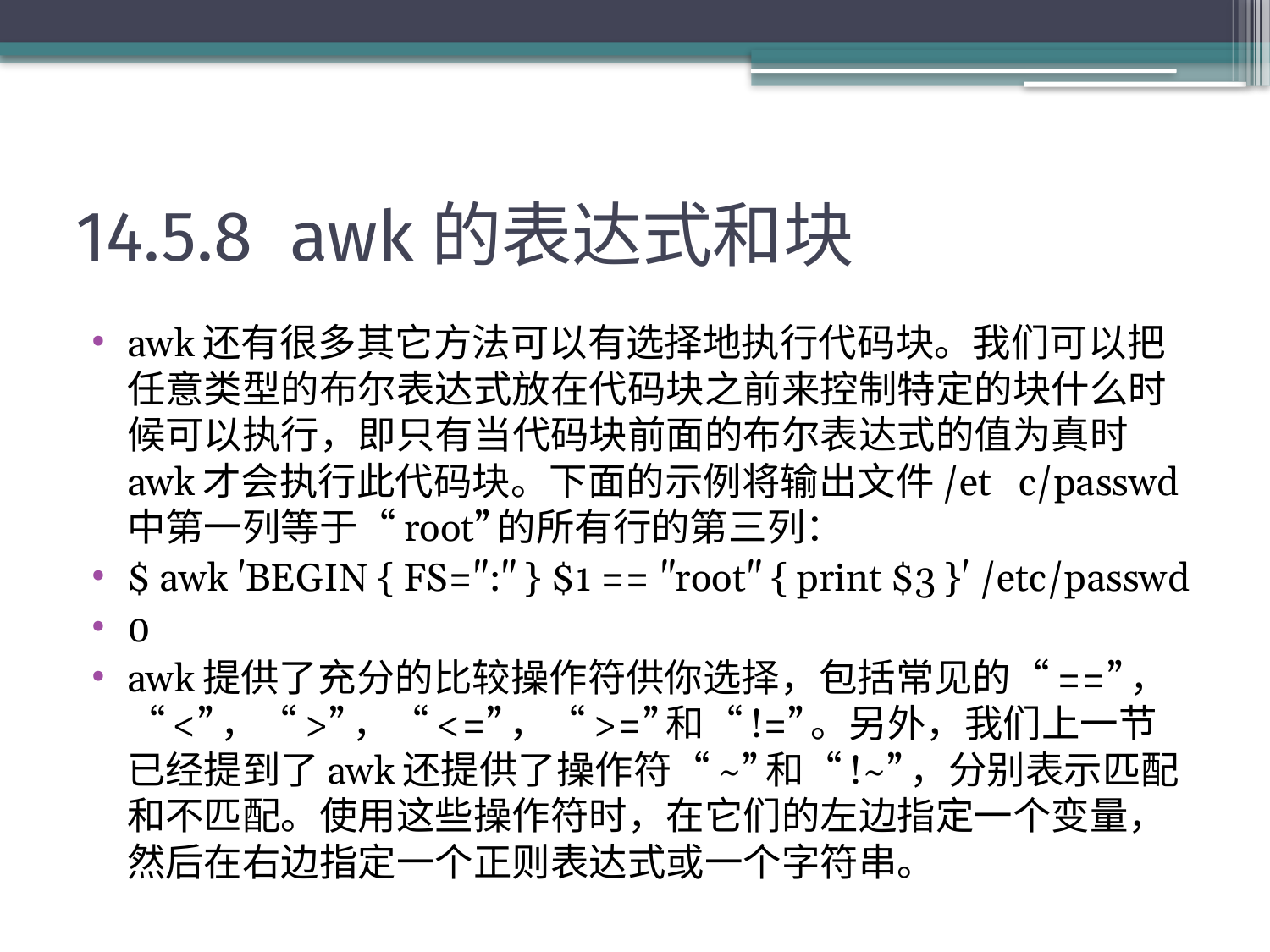

# 14.5.8  awk的表达式和块
awk还有很多其它方法可以有选择地执行代码块。我们可以把任意类型的布尔表达式放在代码块之前来控制特定的块什么时候可以执行，即只有当代码块前面的布尔表达式的值为真时awk才会执行此代码块。下面的示例将输出文件/et	c/passwd中第一列等于“root”的所有行的第三列：
$ awk 'BEGIN { FS=":" } $1 == "root" { print $3 }' /etc/passwd
0
awk提供了充分的比较操作符供你选择，包括常见的“==”，“<”，“>”，“<=”，“>=”和“!=”。另外，我们上一节已经提到了awk还提供了操作符“~”和“!~”，分别表示匹配和不匹配。使用这些操作符时，在它们的左边指定一个变量，然后在右边指定一个正则表达式或一个字符串。